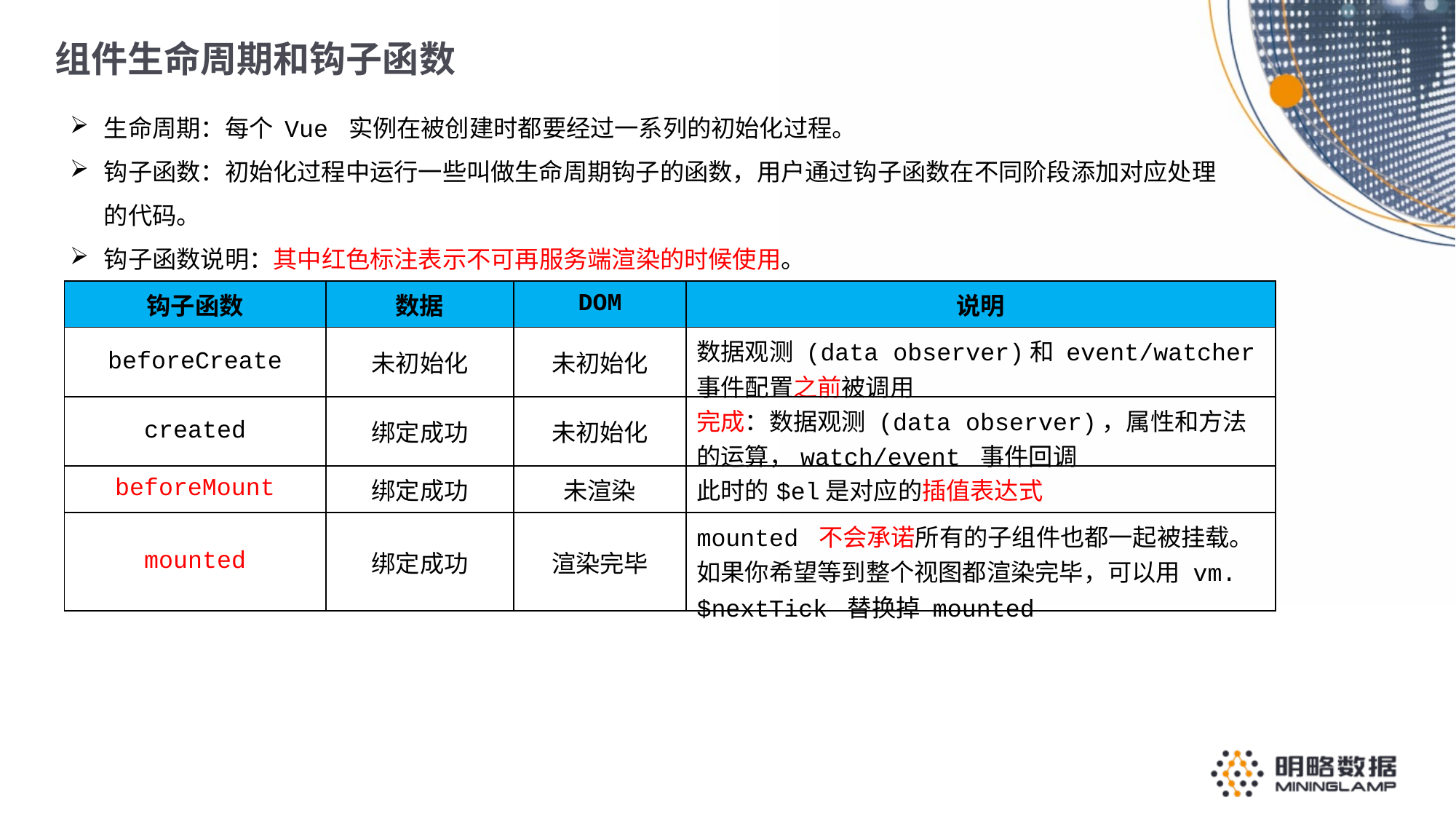

组件生命周期和钩子函数
生命周期：每个 Vue 实例在被创建时都要经过一系列的初始化过程。
钩子函数：初始化过程中运行一些叫做生命周期钩子的函数，用户通过钩子函数在不同阶段添加对应处理的代码。
钩子函数说明：其中红色标注表示不可再服务端渲染的时候使用。
| 钩子函数 | 数据 | DOM | 说明 |
| --- | --- | --- | --- |
| beforeCreate | 未初始化 | 未初始化 | 数据观测 (data observer)和 event/watcher 事件配置之前被调用 |
| created | 绑定成功 | 未初始化 | 完成：数据观测 (data observer)，属性和方法的运算，watch/event 事件回调 |
| beforeMount | 绑定成功 | 未渲染 | 此时的$el是对应的插值表达式 |
| mounted | 绑定成功 | 渲染完毕 | mounted 不会承诺所有的子组件也都一起被挂载。如果你希望等到整个视图都渲染完毕，可以用 vm.$nextTick 替换掉 mounted |